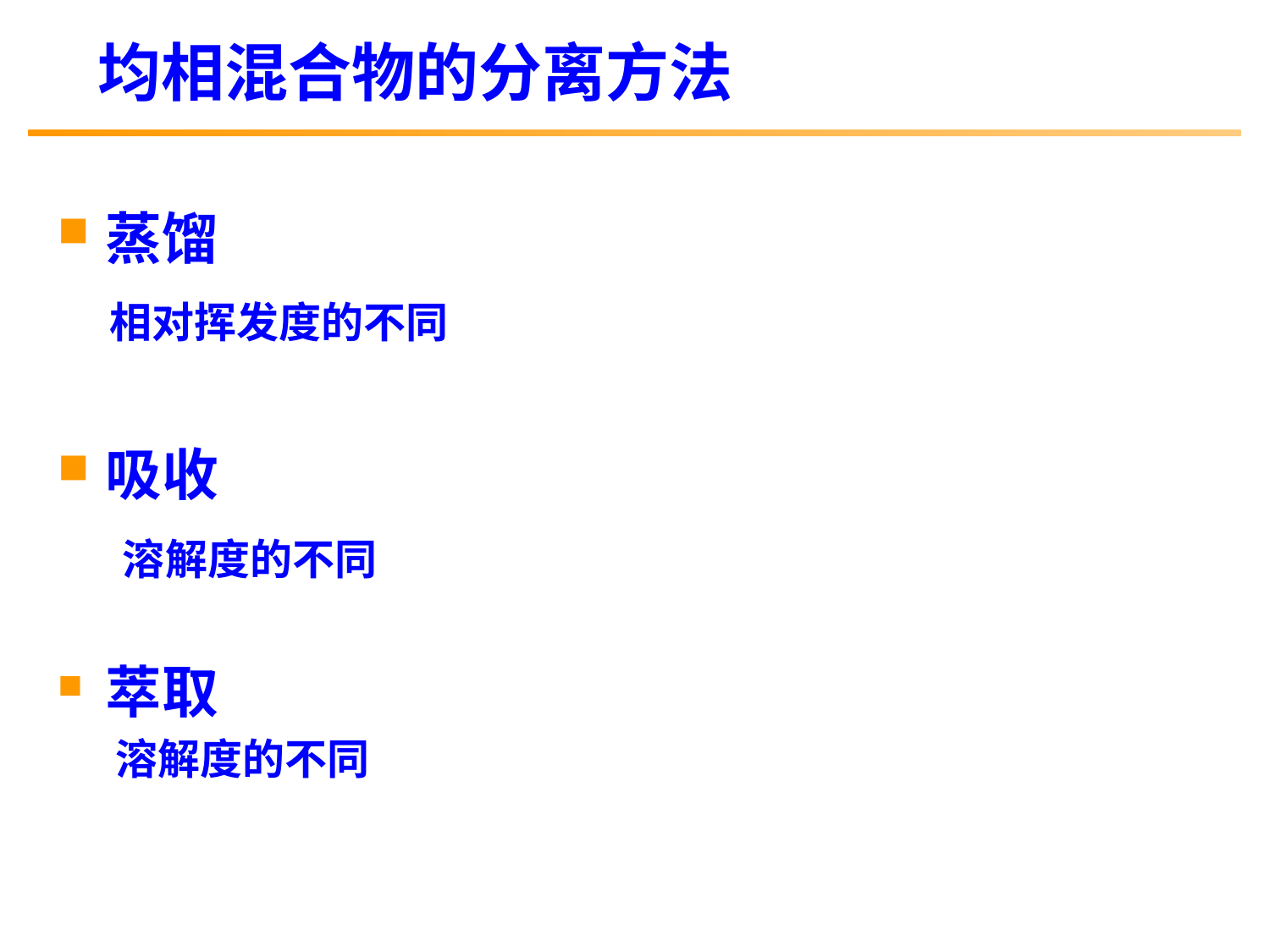

# 均相混合物的分离方法
蒸馏
   相对挥发度的不同

吸收
    溶解度的不同

萃取
     溶解度的不同